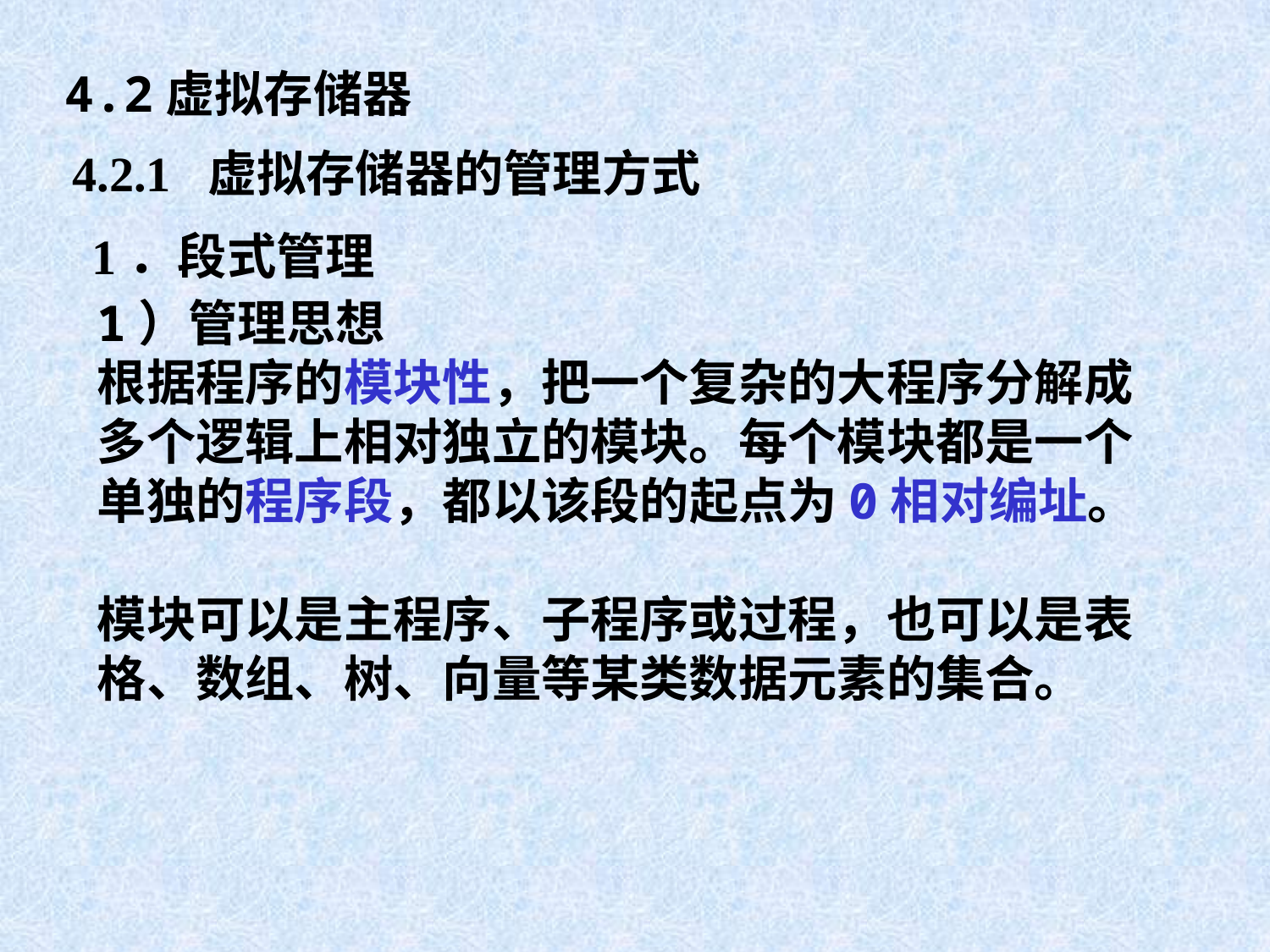

4.2虚拟存储器
4.2.1  虚拟存储器的管理方式
1．段式管理
1）管理思想
根据程序的模块性，把一个复杂的大程序分解成多个逻辑上相对独立的模块。每个模块都是一个单独的程序段，都以该段的起点为0相对编址。

模块可以是主程序、子程序或过程，也可以是表格、数组、树、向量等某类数据元素的集合。